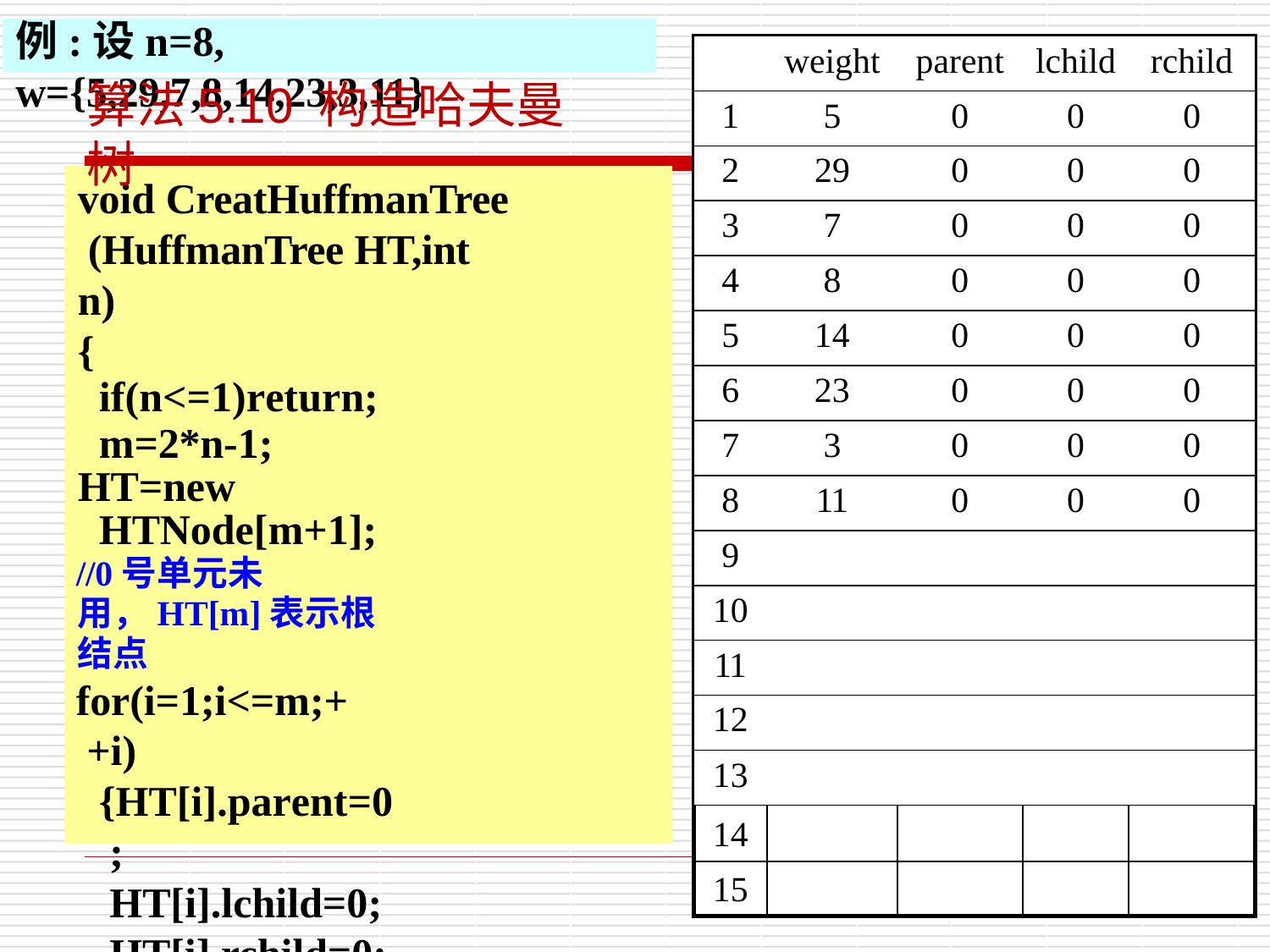

例:设n=8,	w={5,29,7,8,14,23,3,11}

|  | weight | parent | lchild | rchild |
| --- | --- | --- | --- | --- |
| 1 | 5 | 0 | 0 | 0 |
| 2 | 29 | 0 | 0 | 0 |
| 3 | 7 | 0 | 0 | 0 |
| 4 | 8 | 0 | 0 | 0 |
| 5 | 14 | 0 | 0 | 0 |
| 6 | 23 | 0 | 0 | 0 |
| 7 | 3 | 0 | 0 | 0 |
| 8 | 11 | 0 | 0 | 0 |
| 9 |  |  |  |  |
| 10 |  |  |  |  |
| 11 |  |  |  |  |
| 12 |  |  |  |  |
| 13 |  |  |  |  |

# 算法5.10 构造哈夫曼树

void CreatHuffmanTree  (HuffmanTree HT,int n)
{		if(n<=1)return;  m=2*n-1;
HT=new HTNode[m+1];
//0号单元未用，HT[m]表示根结点
for(i=1;i<=m;++i)
{HT[i].parent=0;  HT[i].lchild=0;  HT[i].rchild=0;
}
for(i=1;i<=n;++i)  cin>>HT[i].weight;

14
15